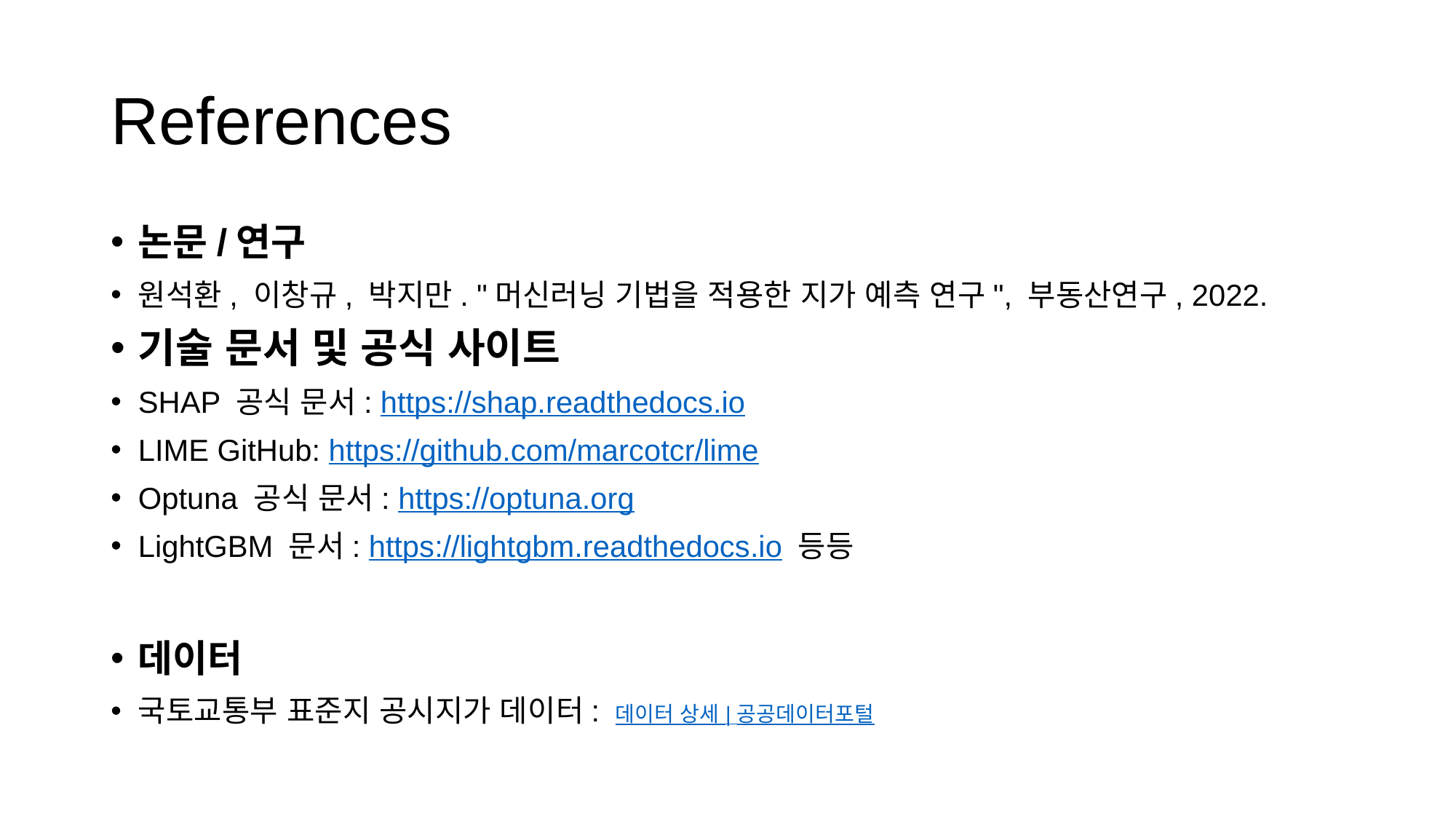

# References
논문/연구
원석환, 이창규, 박지만. "머신러닝 기법을 적용한 지가 예측 연구", 부동산연구, 2022.
기술 문서 및 공식 사이트
SHAP 공식 문서: https://shap.readthedocs.io
LIME GitHub: https://github.com/marcotcr/lime
Optuna 공식 문서: https://optuna.org
LightGBM 문서: https://lightgbm.readthedocs.io 등등

데이터
국토교통부 표준지 공시지가 데이터: 데이터 상세 | 공공데이터포털